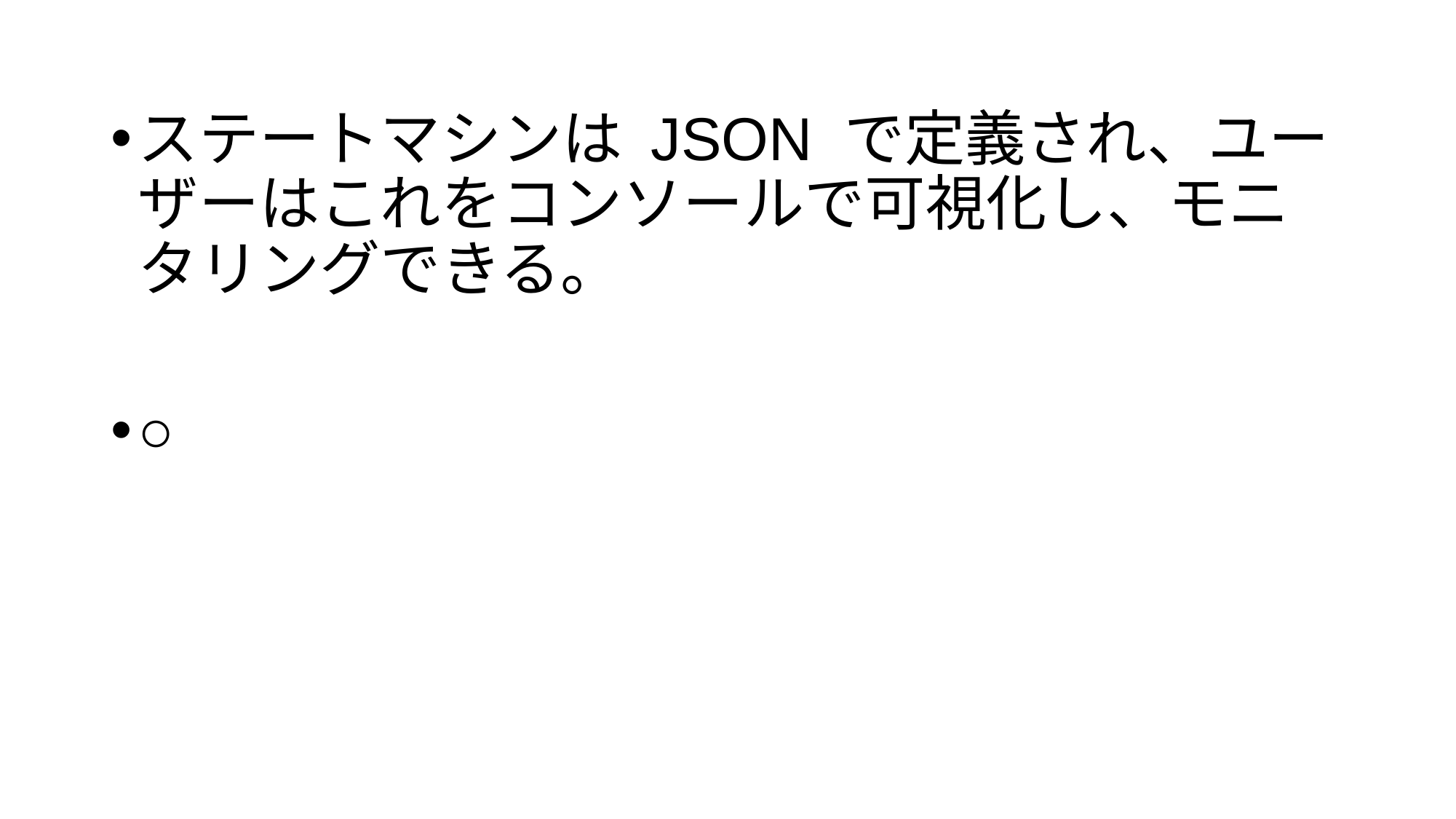

ステートマシンは JSON で定義され、ユーザーはこれをコンソールで可視化し、モニタリングできる。

○